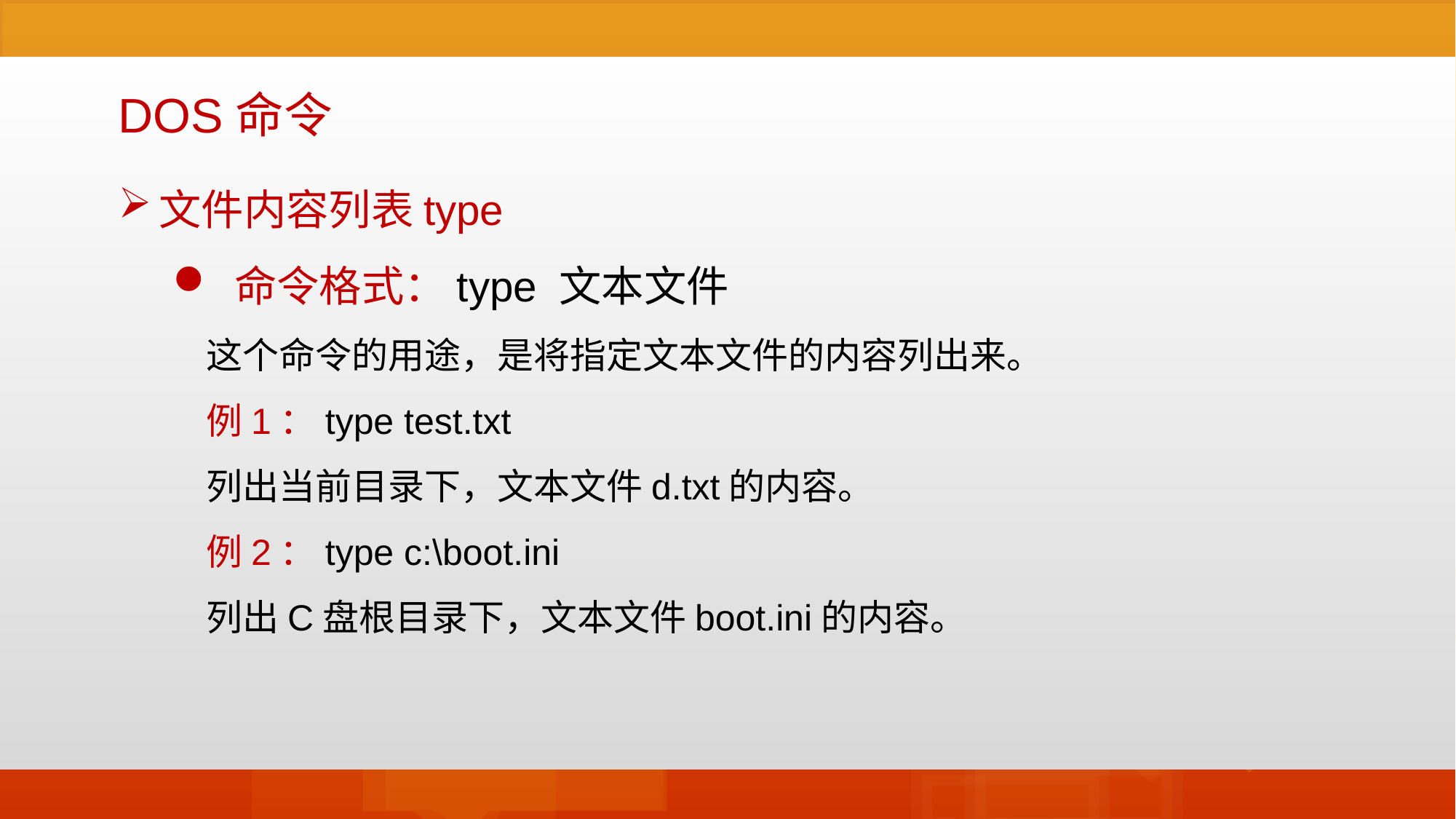

DOS命令
文件内容列表type
 命令格式：type 文本文件
   这个命令的用途，是将指定文本文件的内容列出来。
   例1：type test.txt
   列出当前目录下，文本文件d.txt的内容。
   例2：type c:\boot.ini
   列出C盘根目录下，文本文件boot.ini的内容。